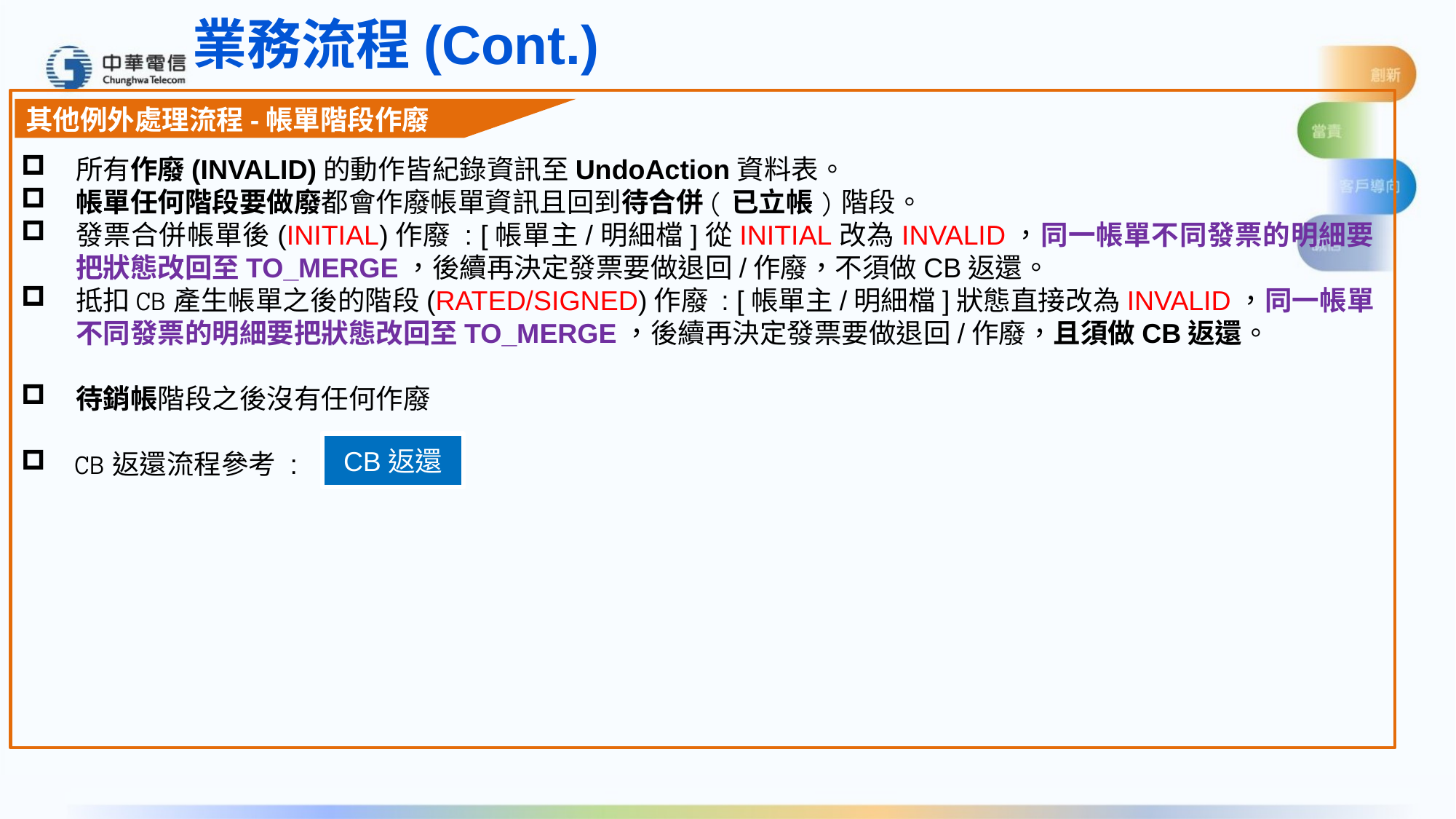

業務流程(Cont.)

其他例外處理流程-帳單階段作廢
所有作廢(INVALID)的動作皆紀錄資訊至UndoAction資料表。
帳單任何階段要做廢都會作廢帳單資訊且回到待合併(已立帳)階段。
發票合併帳單後(INITIAL)作廢 : [帳單主/明細檔]從INITIAL改為INVALID，同一帳單不同發票的明細要把狀態改回至TO_MERGE，後續再決定發票要做退回/作廢，不須做CB返還。
抵扣CB產生帳單之後的階段(RATED/SIGNED)作廢 : [帳單主/明細檔]狀態直接改為INVALID，同一帳單不同發票的明細要把狀態改回至TO_MERGE，後續再決定發票要做退回/作廢，且須做CB返還。

待銷帳階段之後沒有任何作廢

CB返還流程參考 :
CB返還